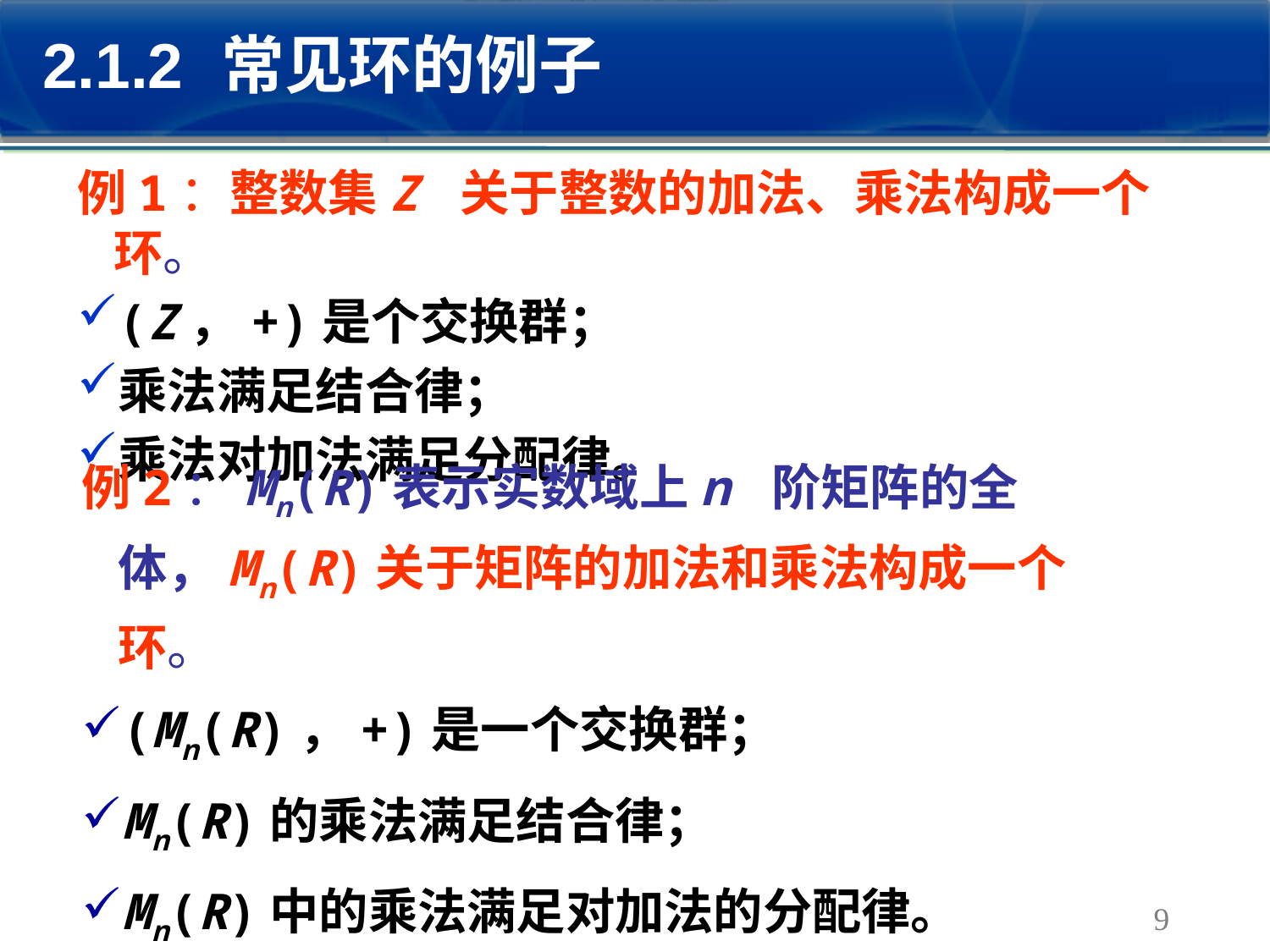

2.1.2 常见环的例子
例1：整数集Z 关于整数的加法、乘法构成一个环。
(Z，+)是个交换群；
乘法满足结合律；
乘法对加法满足分配律。
例2：Mn(R)表示实数域上n 阶矩阵的全体，Mn(R)关于矩阵的加法和乘法构成一个环。
(Mn(R)，+)是一个交换群；
Mn(R)的乘法满足结合律；
Mn(R)中的乘法满足对加法的分配律。
9